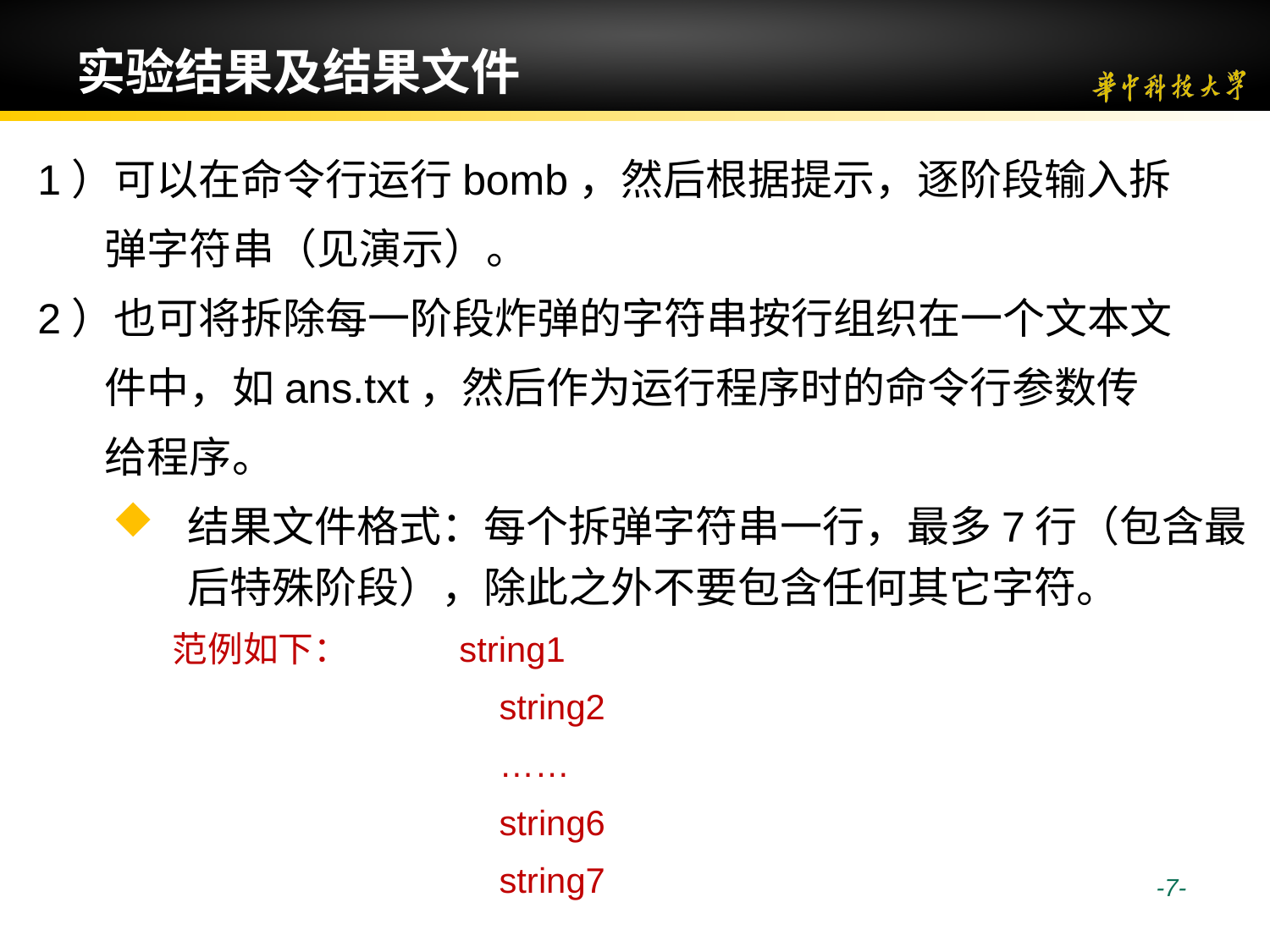

# 实验结果及结果文件
1）可以在命令行运行bomb，然后根据提示，逐阶段输入拆
      弹字符串（见演示）。
2）也可将拆除每一阶段炸弹的字符串按行组织在一个文本文
      件中，如ans.txt，然后作为运行程序时的命令行参数传
      给程序。
结果文件格式：每个拆弹字符串一行，最多7行（包含最后特殊阶段），除此之外不要包含任何其它字符。
        范例如下：             string1
string2
……
string6
string7

 -7-